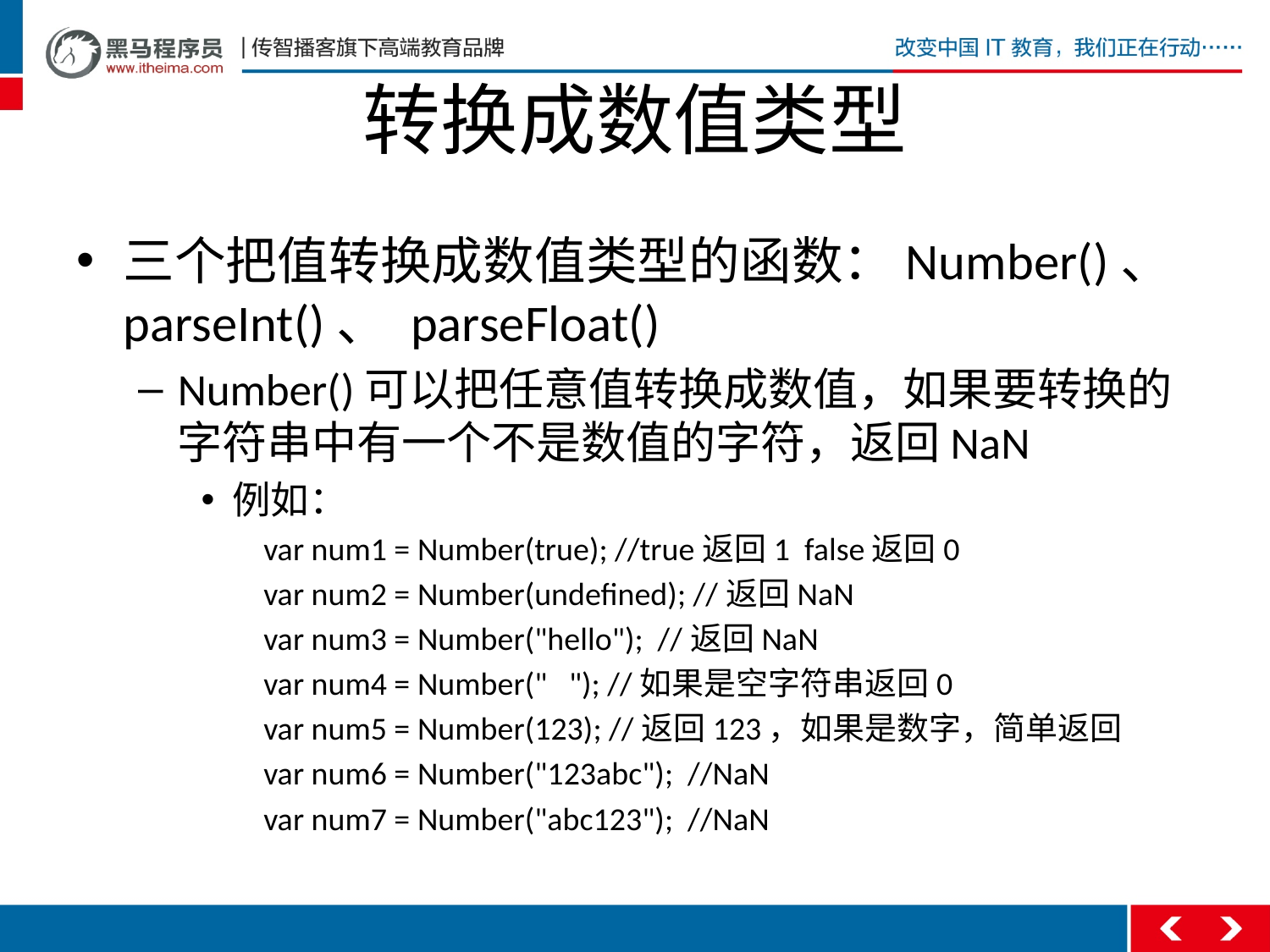

# 转换成数值类型
三个把值转换成数值类型的函数：Number()、 parseInt()、 parseFloat()
Number()可以把任意值转换成数值，如果要转换的字符串中有一个不是数值的字符，返回NaN
例如：
var num1 = Number(true); //true返回1  false返回0
var num2 = Number(undefined); //返回NaN
var num3 = Number("hello");  //返回NaN
var num4 = Number("   "); //如果是空字符串返回0
var num5 = Number(123); //返回123，如果是数字，简单返回
var num6 = Number("123abc");  //NaN
var num7 = Number("abc123");  //NaN